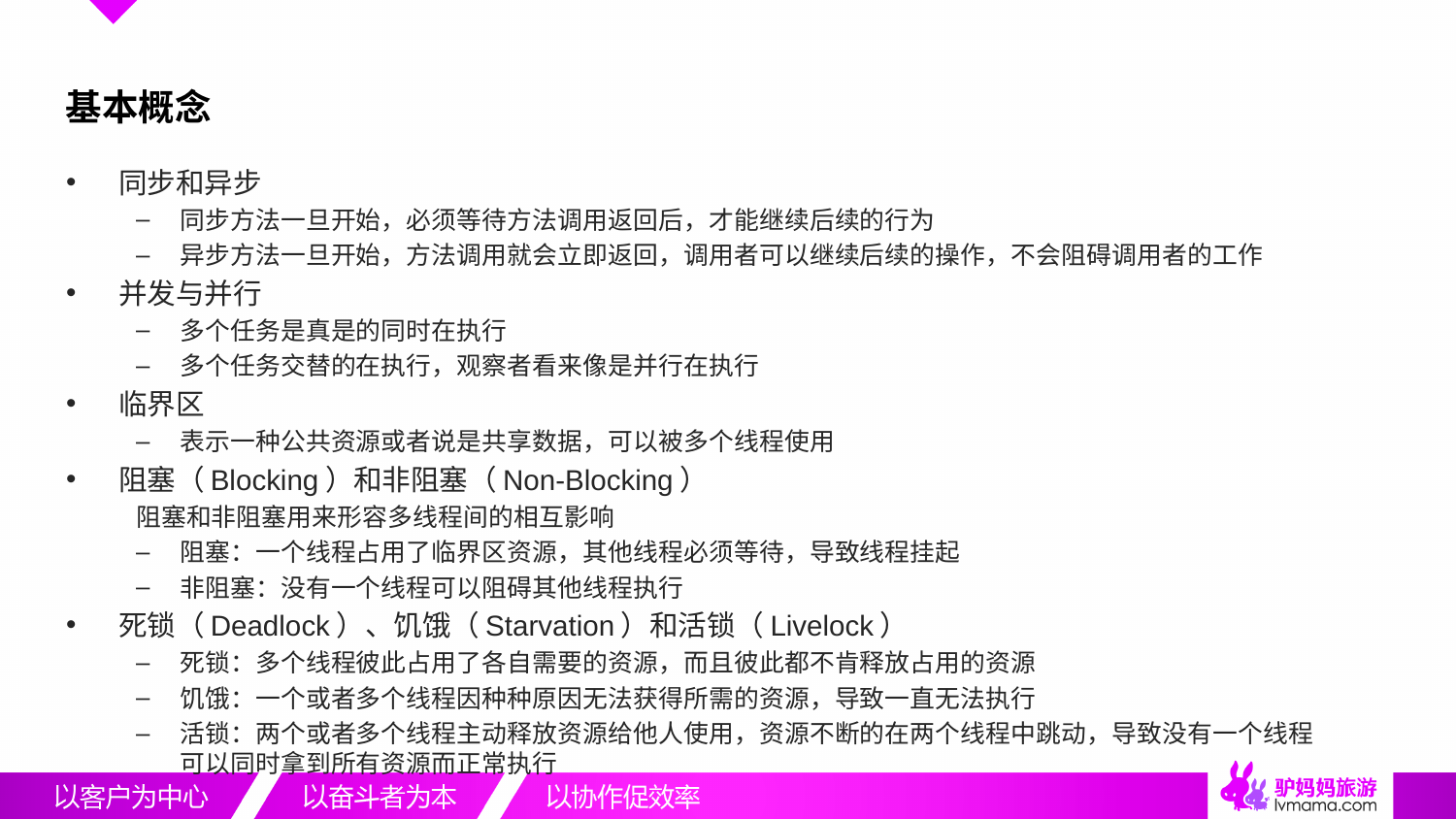

基本概念
同步和异步
同步方法一旦开始，必须等待方法调用返回后，才能继续后续的行为
异步方法一旦开始，方法调用就会立即返回，调用者可以继续后续的操作，不会阻碍调用者的工作
并发与并行
多个任务是真是的同时在执行
多个任务交替的在执行，观察者看来像是并行在执行
临界区
表示一种公共资源或者说是共享数据，可以被多个线程使用
阻塞（Blocking）和非阻塞（Non-Blocking）
阻塞和非阻塞用来形容多线程间的相互影响
阻塞：一个线程占用了临界区资源，其他线程必须等待，导致线程挂起
非阻塞：没有一个线程可以阻碍其他线程执行
死锁（Deadlock）、饥饿（Starvation）和活锁（Livelock）
死锁：多个线程彼此占用了各自需要的资源，而且彼此都不肯释放占用的资源
饥饿：一个或者多个线程因种种原因无法获得所需的资源，导致一直无法执行
活锁：两个或者多个线程主动释放资源给他人使用，资源不断的在两个线程中跳动，导致没有一个线程可以同时拿到所有资源而正常执行